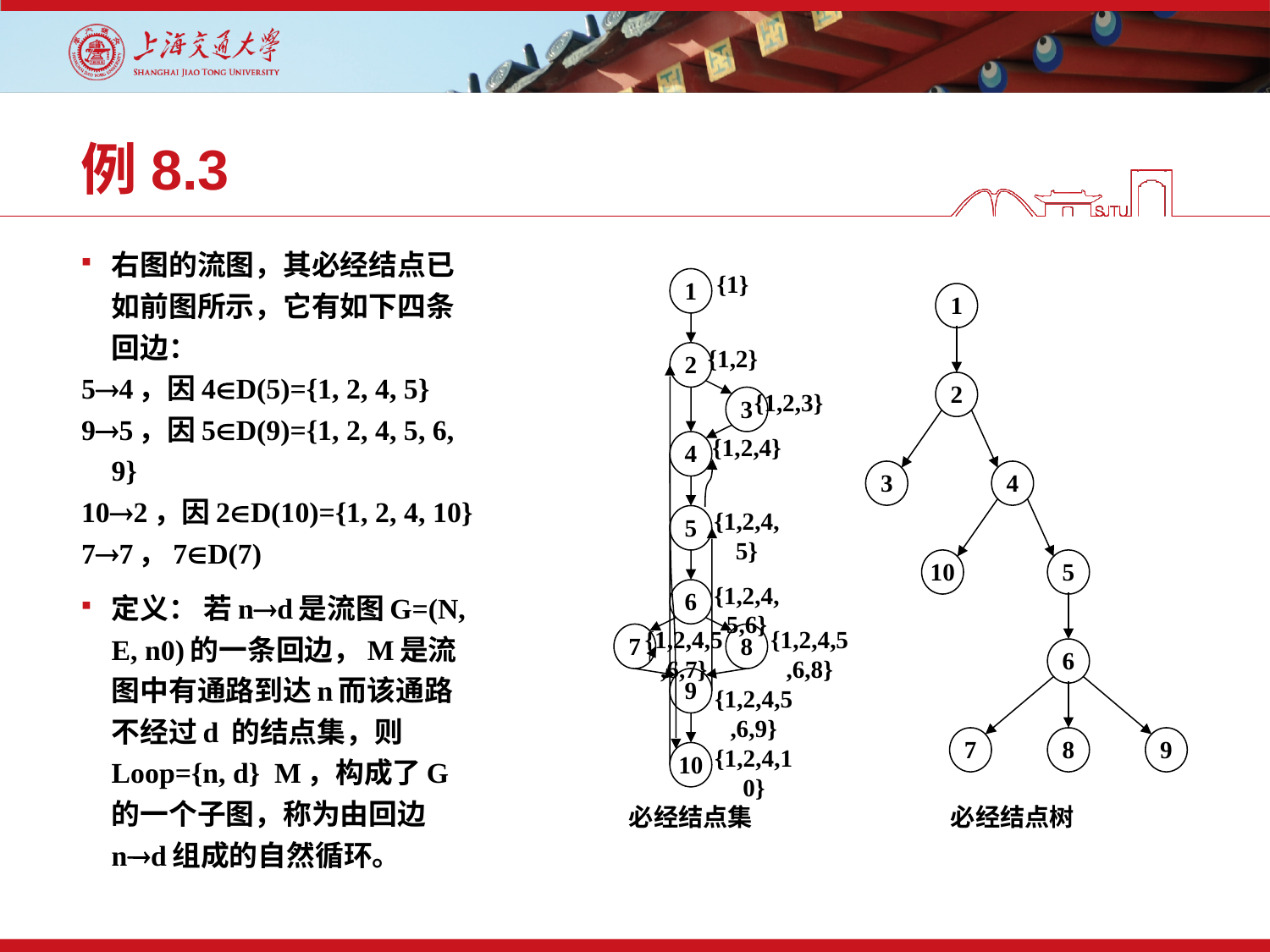

# 例8.3
右图的流图，其必经结点已如前图所示，它有如下四条回边：
5→4，因4∈D(5)={1, 2, 4, 5}
9→5，因5∈D(9)={1, 2, 4, 5, 6, 9}
10→2，因2∈D(10)={1, 2, 4, 10}
7→7，7∈D(7)
定义： 若n→d是流图G=(N, E, n0)的一条回边，M是流图中有通路到达n而该通路不经过d 的结点集，则Loop={n, d}  M，构成了G的一个子图，称为由回边n→d组成的自然循环。

1
2
3
4
5
6
7
8
9
10
{1}
1
{1,2}
2
{1,2,3}
{1,2,4}
3
4
{1,2,4,5}
10
5
{1,2,4,5,6}
{1,2,4,5,6,7}
{1,2,4,5,6,8}
6
{1,2,4,5,6,9}
7
8
9
{1,2,4,10}
必经结点集
必经结点树